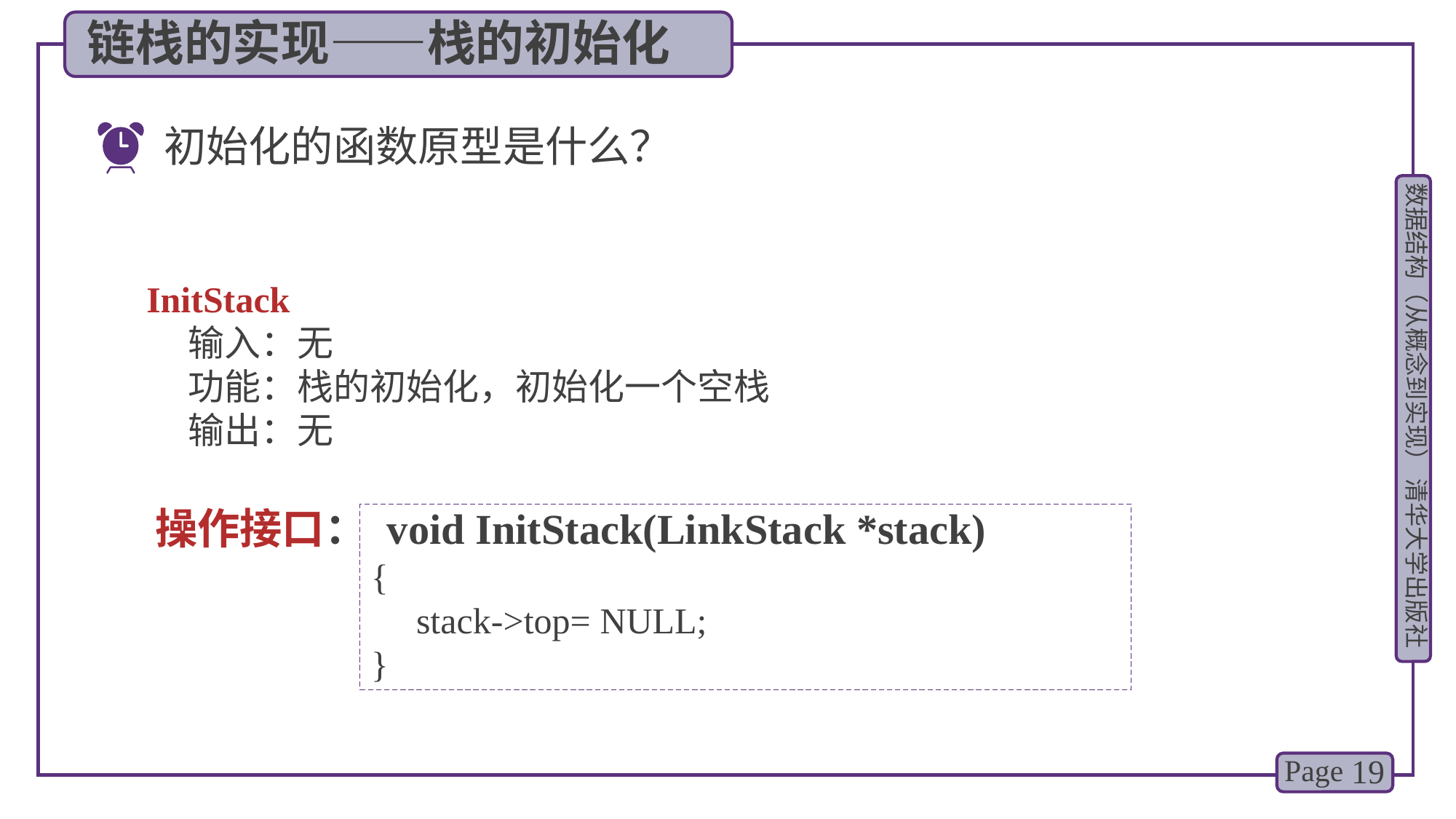

链栈的实现——栈的初始化

初始化的函数原型是什么？

InitStack
    输入：无
    功能：栈的初始化，初始化一个空栈
    输出：无
操作接口： void InitStack(LinkStack *stack)

{
     stack->top= NULL;
}